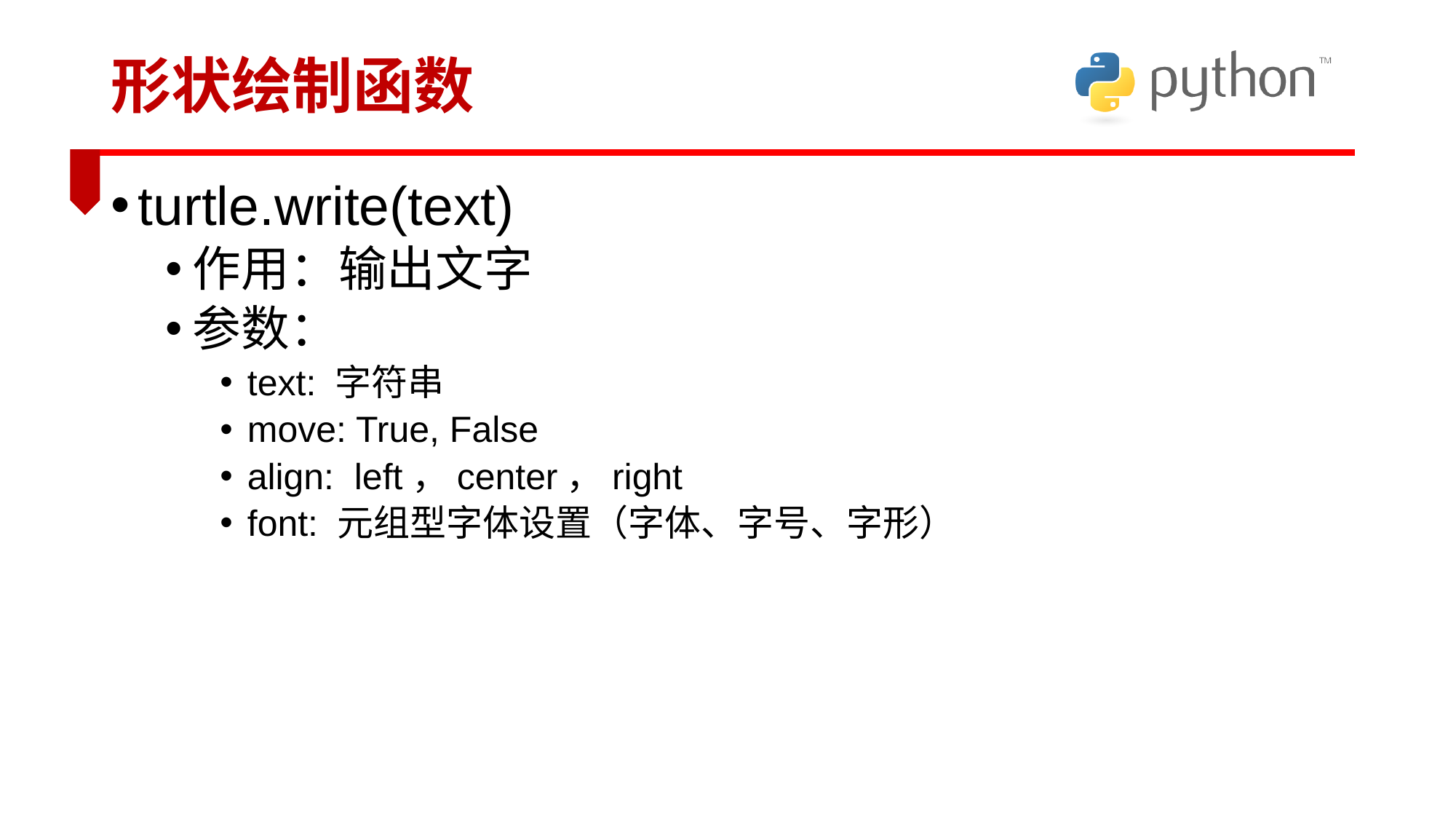

# 形状绘制函数
turtle.write(text)
作用：输出文字
参数：
text: 字符串
move: True, False
align:  left，center，right
font: 元组型字体设置（字体、字号、字形）